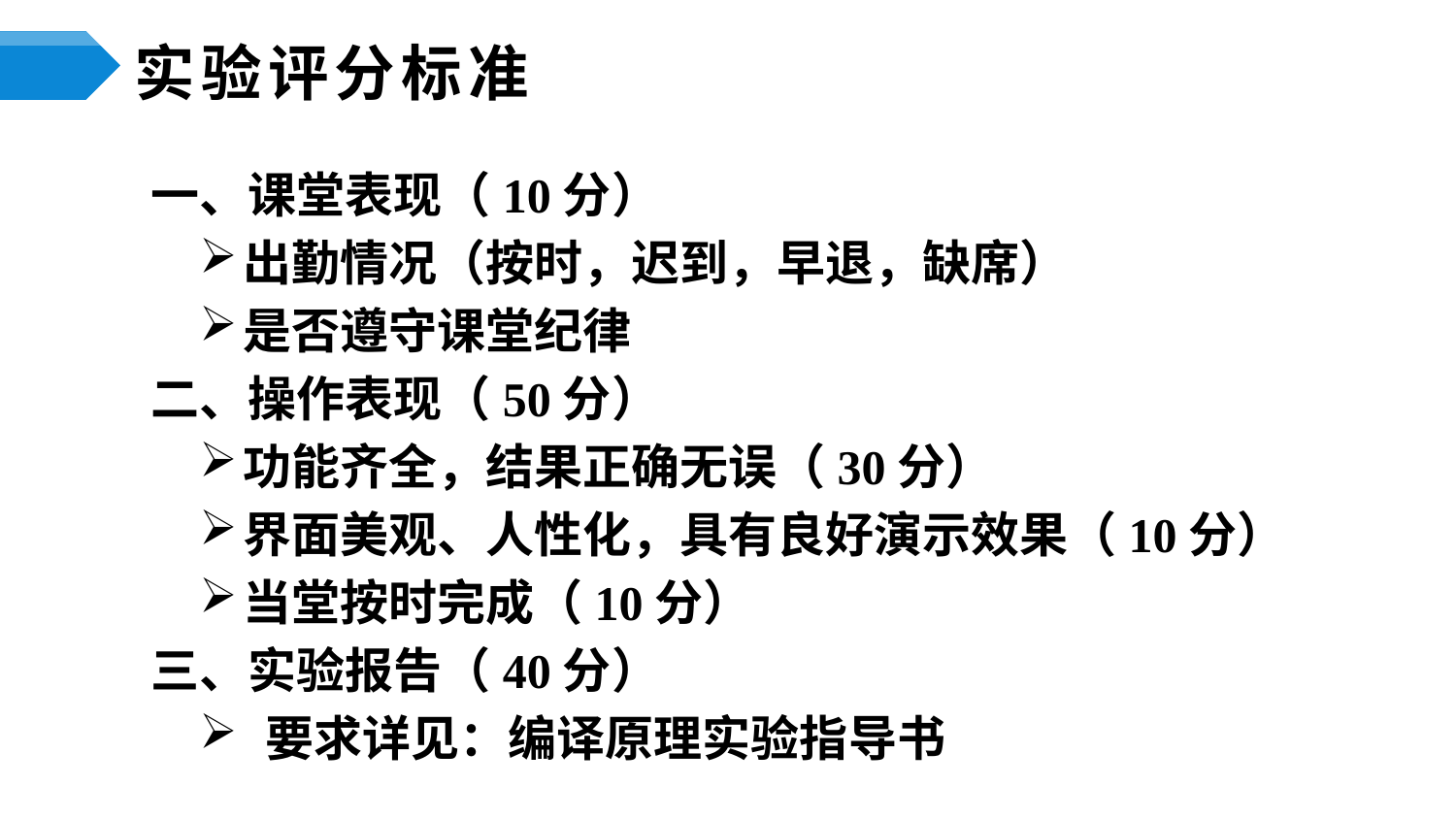

# 实验评分标准
一、课堂表现（10分）
出勤情况（按时，迟到，早退，缺席）
是否遵守课堂纪律
二、操作表现（50分）
功能齐全，结果正确无误（30分）
界面美观、人性化，具有良好演示效果（10分）
当堂按时完成（10分）
三、实验报告（40分）
 要求详见：编译原理实验指导书